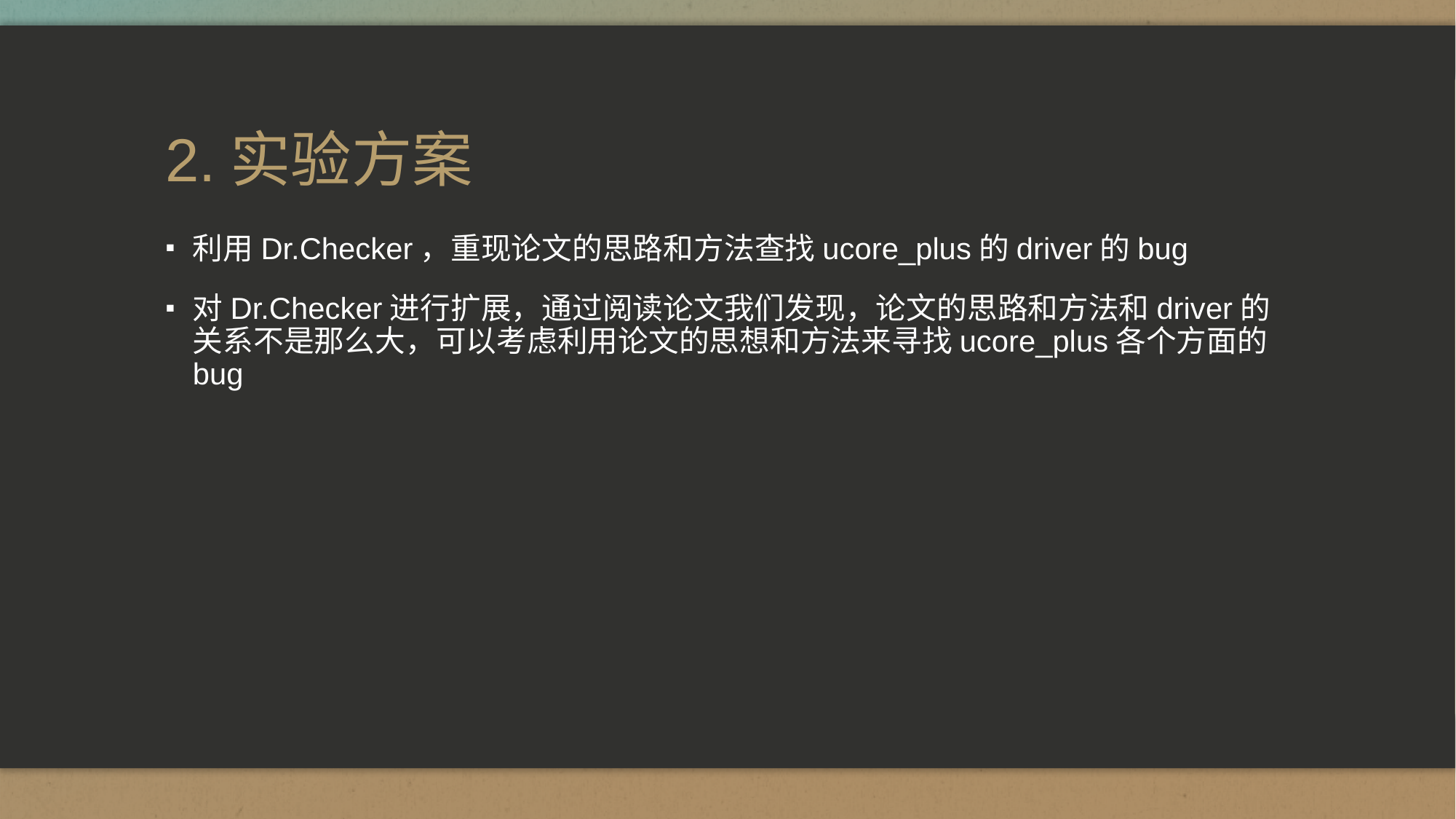

# 2.实验方案
利用Dr.Checker，重现论文的思路和方法查找ucore_plus的driver的bug
对Dr.Checker进行扩展，通过阅读论文我们发现，论文的思路和方法和driver的关系不是那么大，可以考虑利用论文的思想和方法来寻找ucore_plus各个方面的bug